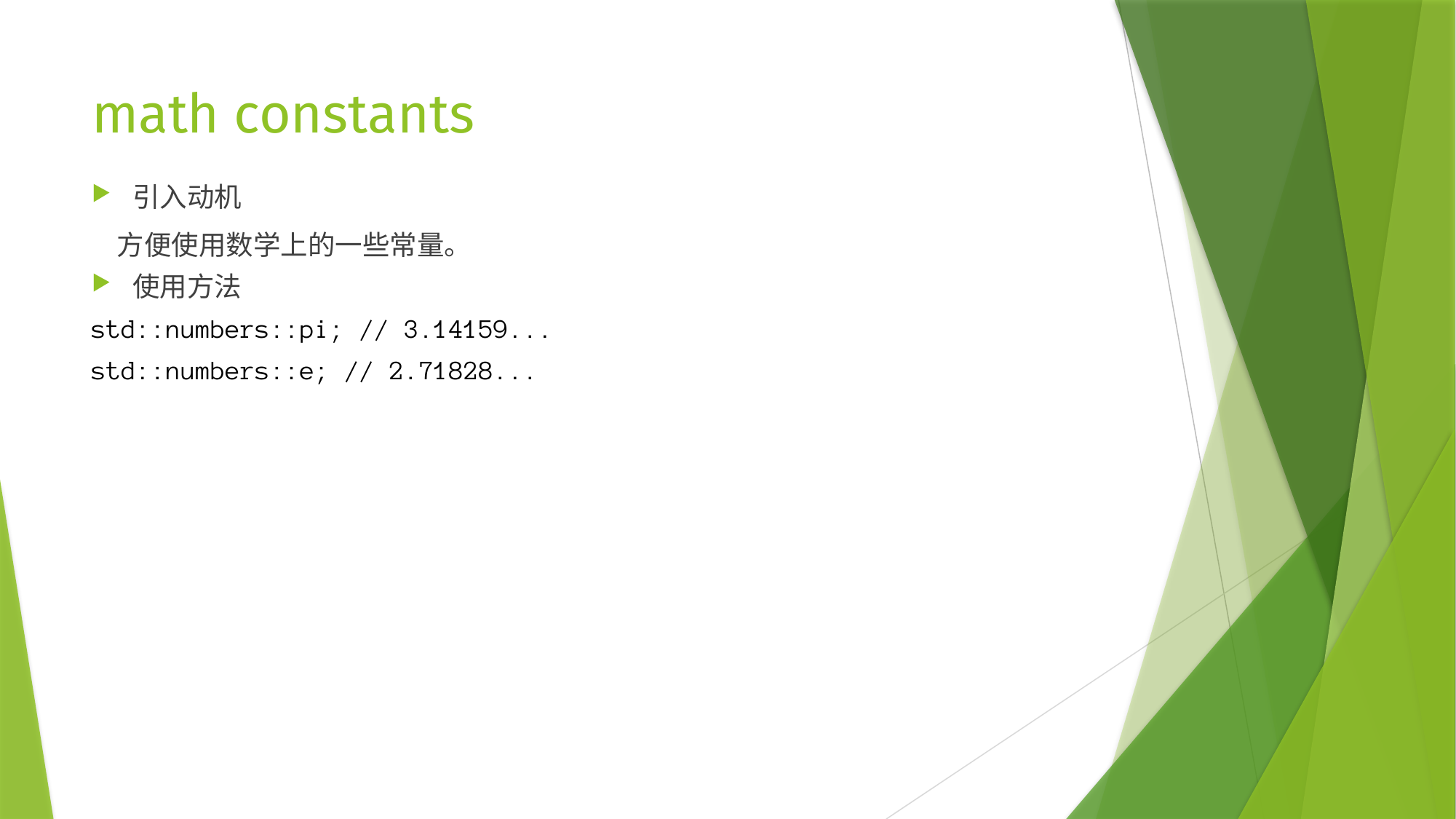

# math constants
引入动机
   方便使用数学上的一些常量。
使用方法
std::numbers::pi; // 3.14159...
std::numbers::e; // 2.71828...